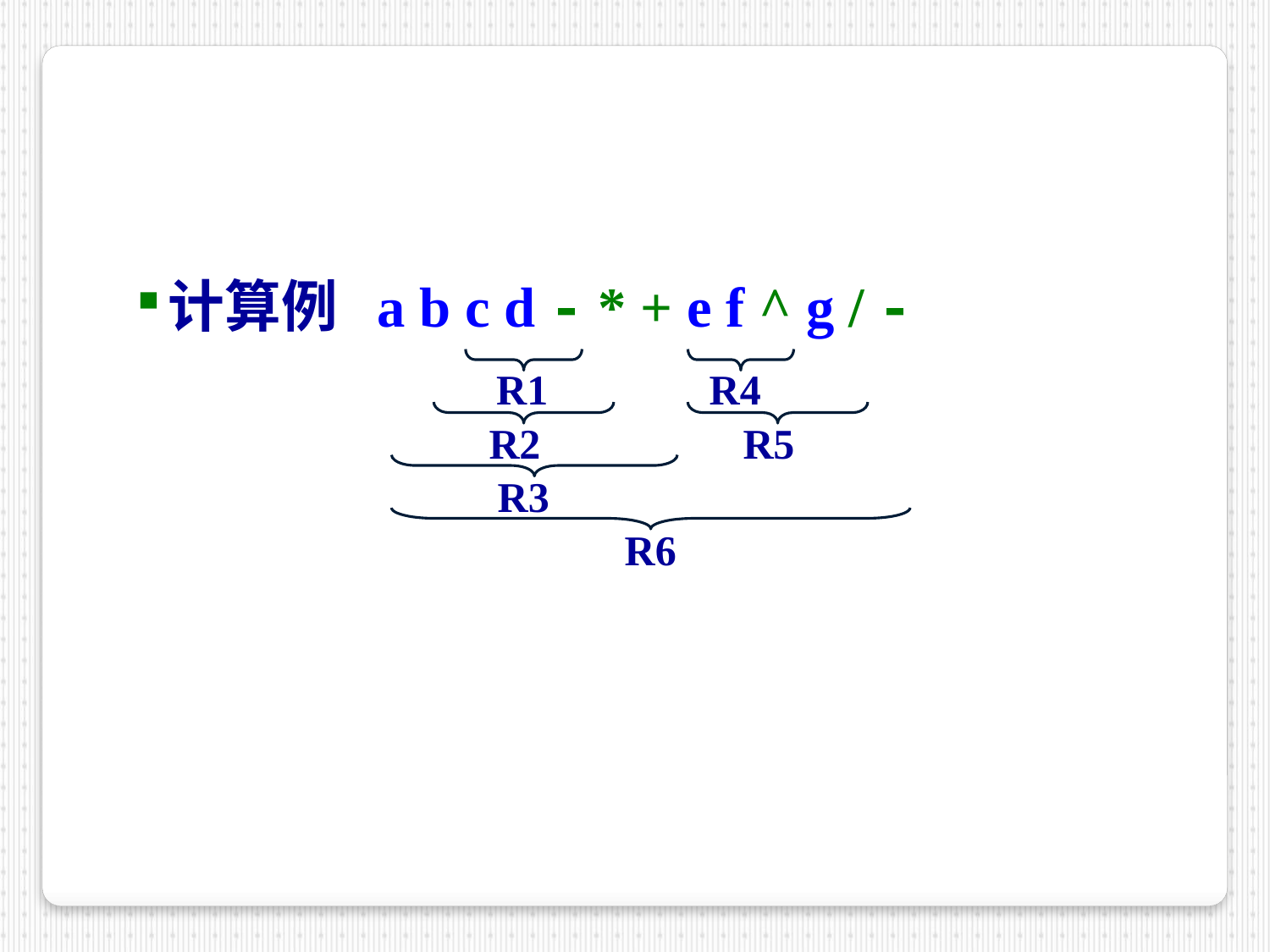

计算例  a b c d - * + e f ^ g / -

R1
R4
R2
R5
R3
R6